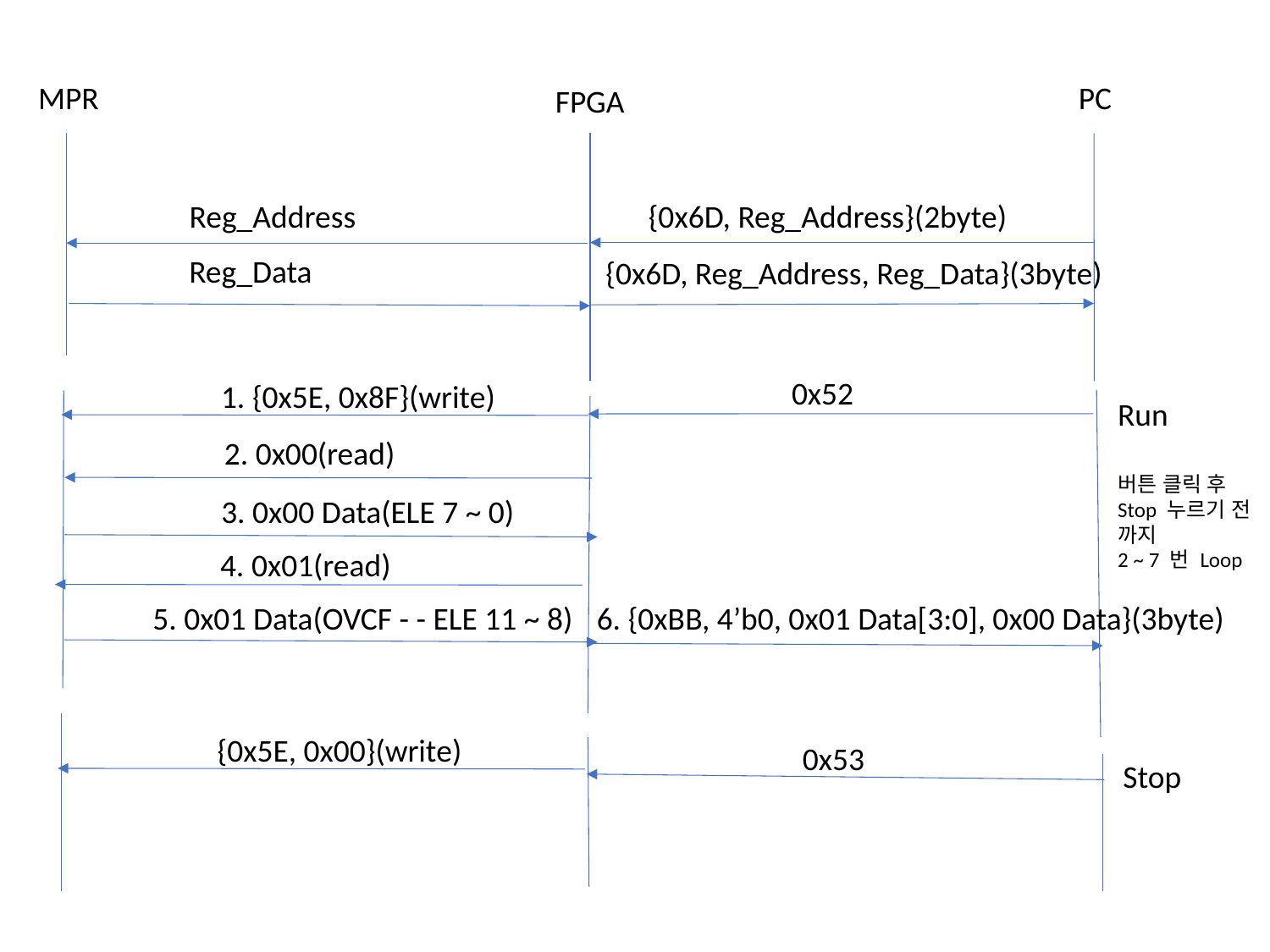

MPR
PC
FPGA
Reg_Address
{0x6D, Reg_Address}(2byte)
Reg_Data
{0x6D, Reg_Address, Reg_Data}(3byte)
0x52
1. {0x5E, 0x8F}(write)
Run

버튼 클릭 후
Stop 누르기 전
까지
2 ~ 7 번 Loop

2. 0x00(read)
3. 0x00 Data(ELE 7 ~ 0)
4. 0x01(read)
6. {0xBB, 4’b0, 0x01 Data[3:0], 0x00 Data}(3byte)
5. 0x01 Data(OVCF - - ELE 11 ~ 8)
{0x5E, 0x00}(write)
0x53
Stop